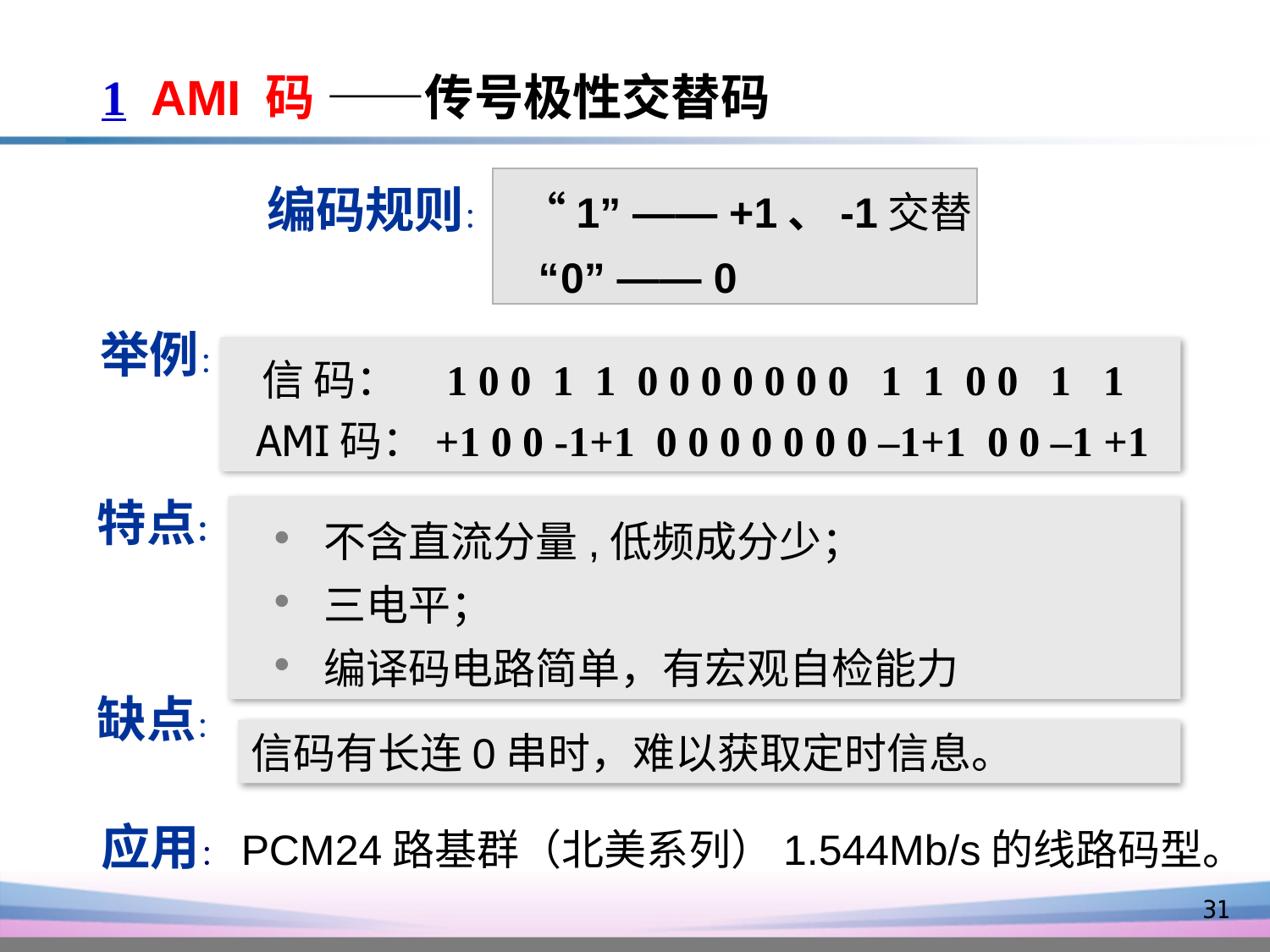

1  AMI 码 ——传号极性交替码
编码规则：     “1” —— +1、-1交替
                       “0” —— 0

举例：
  信 码：    1 0 0  1  1  0 0 0 0 0 0 0   1  1  0 0   1   1
  AMI码：+1 0 0 -1+1  0 0 0 0 0 0 0 –1+1  0 0 –1 +1
特点：
 不含直流分量,低频成分少；
 三电平；
 编译码电路简单，有宏观自检能力
缺点：
信码有长连0串时，难以获取定时信息。
应用： PCM24路基群（北美系列）1.544Mb/s的线路码型。
31